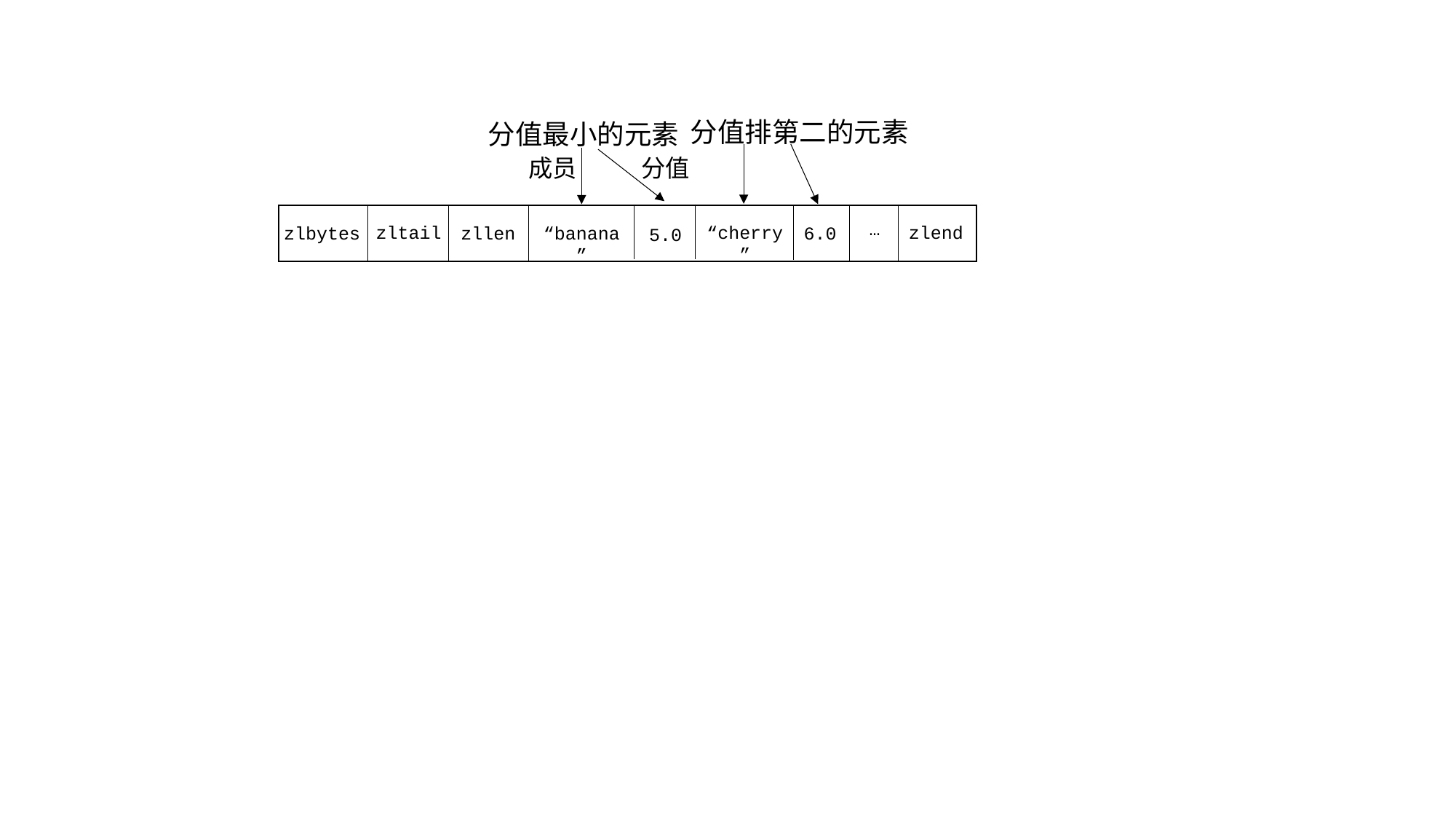

分值排第二的元素
分值最小的元素
成员
分值

…
zlend
zltail
“cherry”
6.0
“banana”
zllen
zlbytes
5.0